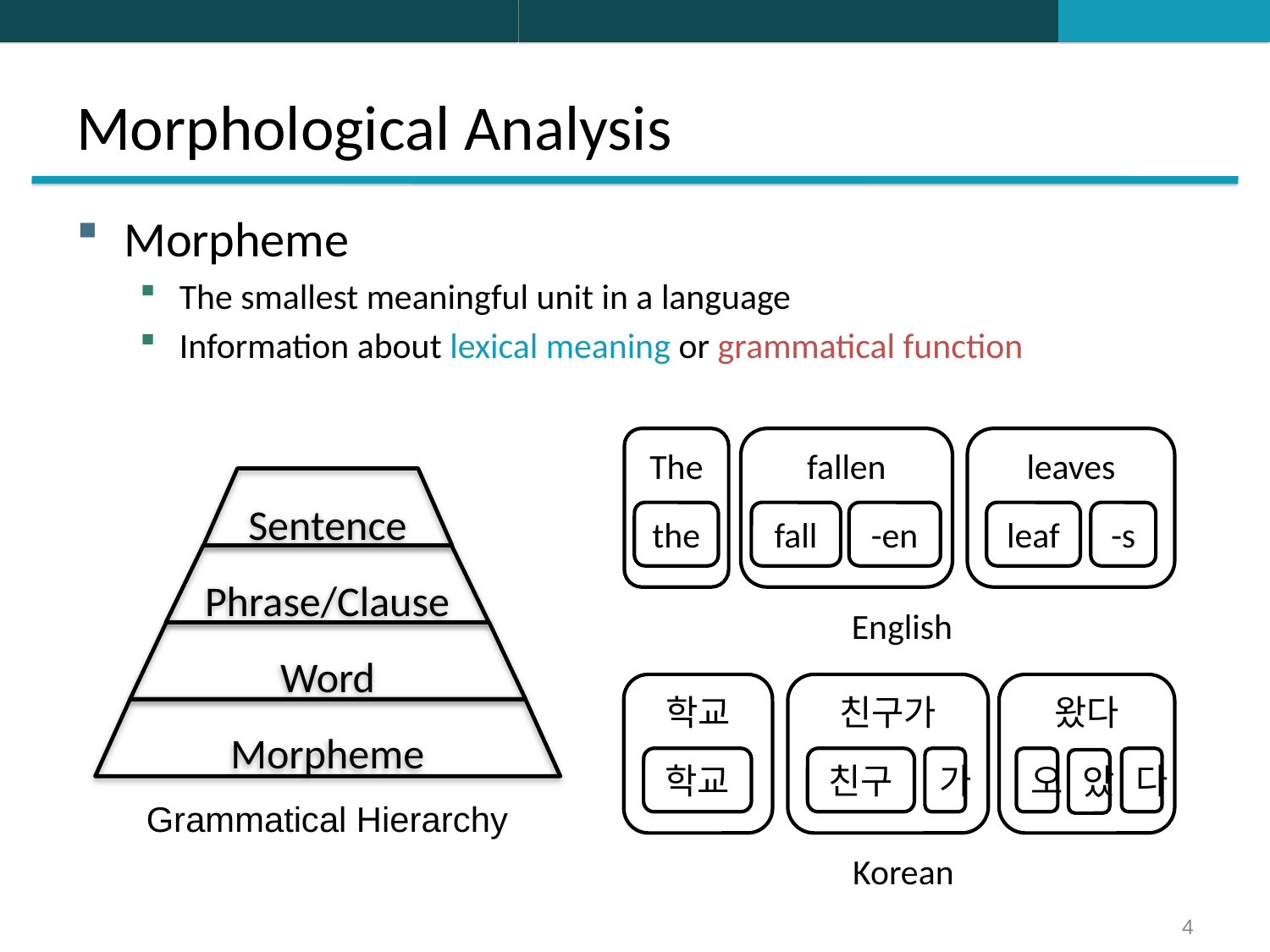

# Morphological Analysis
Morpheme
The smallest meaningful unit in a language
Information about lexical meaning or grammatical function
The

fallen

leaves

the
fall
-en
leaf
-s
English
Sentence
Phrase/Clause
Word
Morpheme
Grammatical Hierarchy
학교

친구가

왔다

학교
친구
가
오
다
았
Korean
4